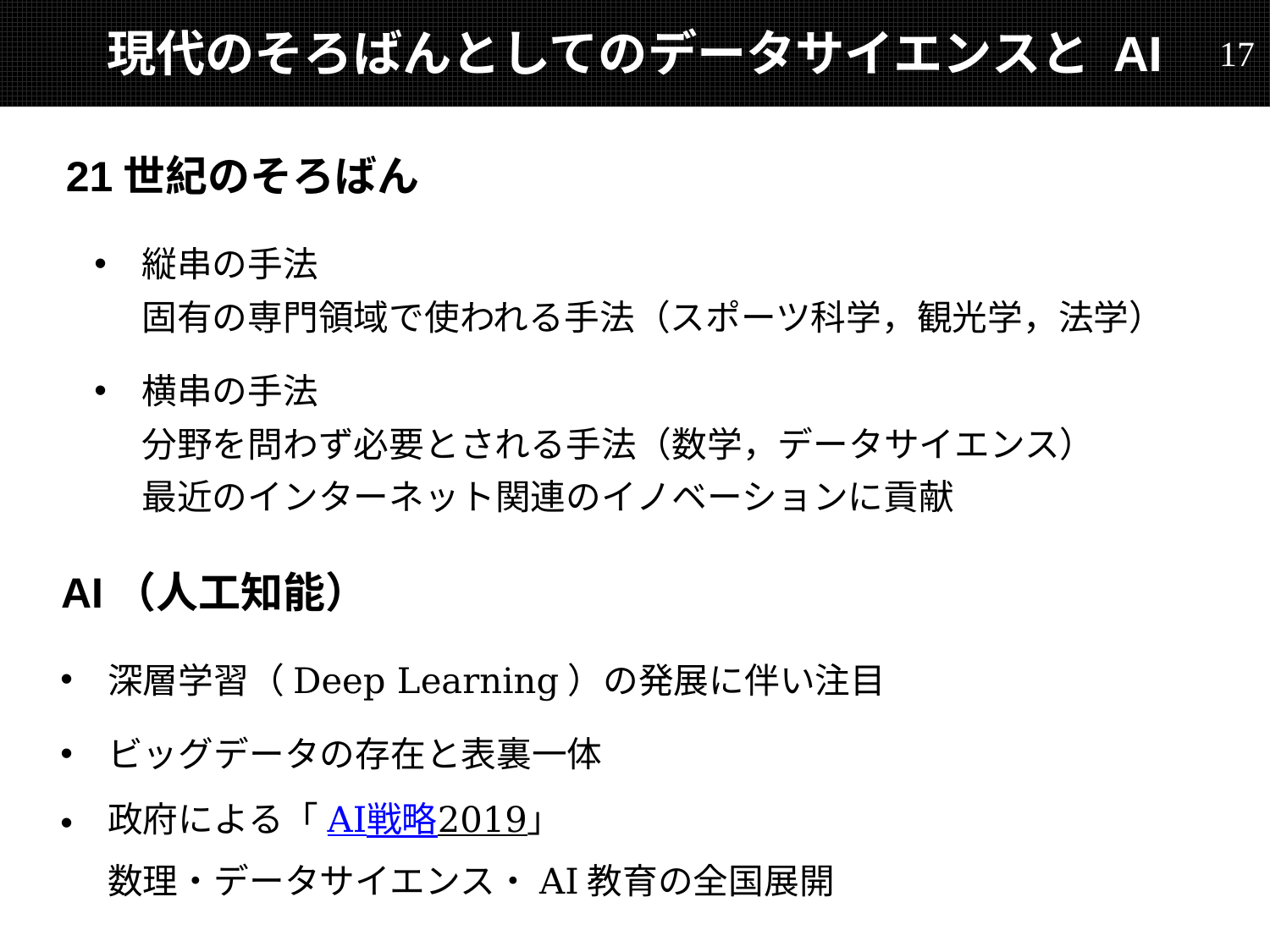

# 現代のそろばんとしてのデータサイエンスと AI
17
21世紀のそろばん
縦串の手法
固有の専門領域で使われる手法（スポーツ科学，観光学，法学）
横串の手法
分野を問わず必要とされる手法（数学，データサイエンス）
最近のインターネット関連のイノベーションに貢献
AI（人工知能）
深層学習（Deep Learning）の発展に伴い注目
ビッグデータの存在と表裏一体
政府による「AI戦略2019」
数理・データサイエンス・AI教育の全国展開